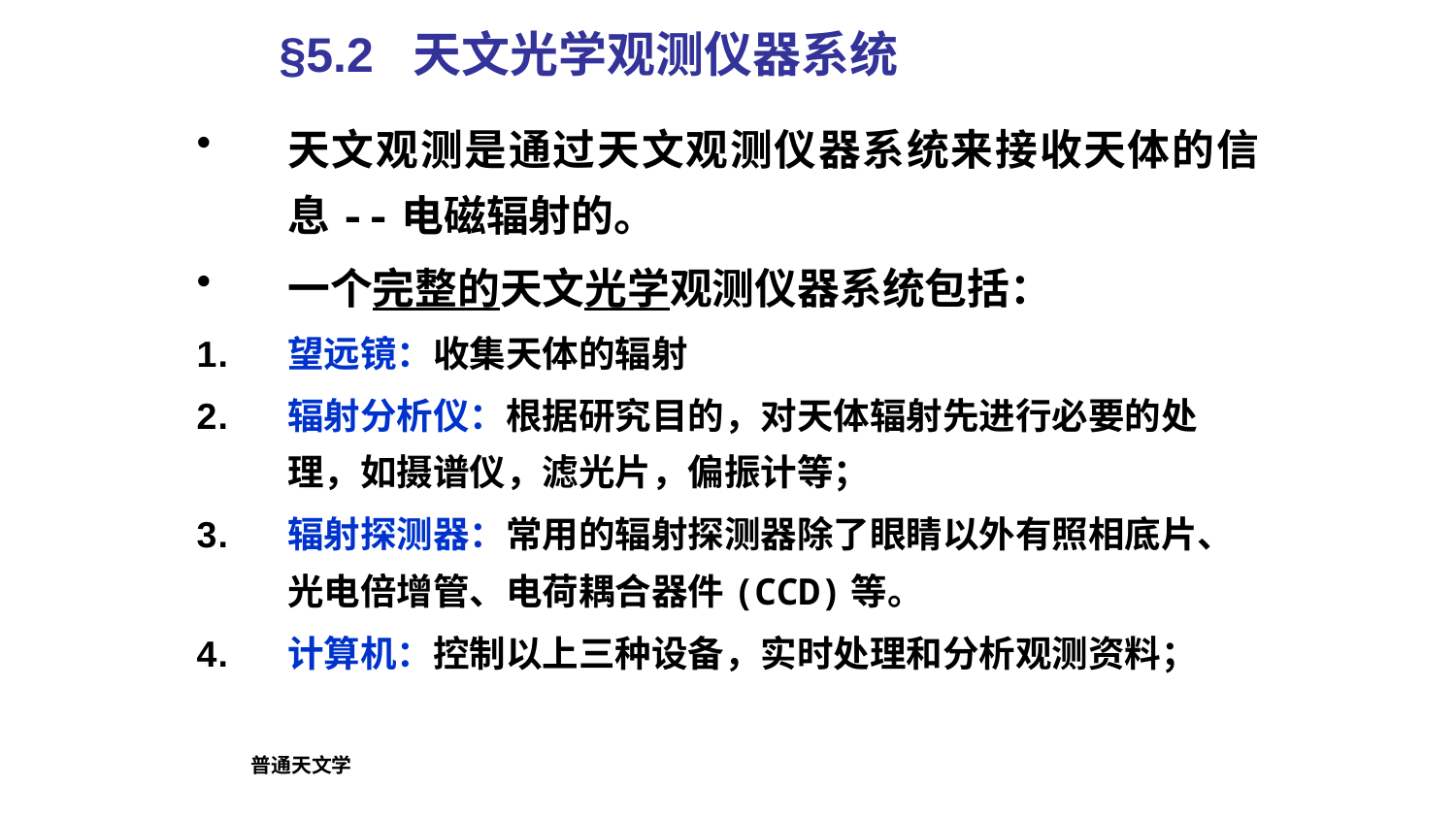

# §5.2  天文光学观测仪器系统
天文观测是通过天文观测仪器系统来接收天体的信息--电磁辐射的。
一个完整的天文光学观测仪器系统包括：
望远镜：收集天体的辐射
辐射分析仪：根据研究目的，对天体辐射先进行必要的处理，如摄谱仪，滤光片，偏振计等；
辐射探测器：常用的辐射探测器除了眼睛以外有照相底片、光电倍增管、电荷耦合器件(CCD)等。
计算机：控制以上三种设备，实时处理和分析观测资料；
普通天文学